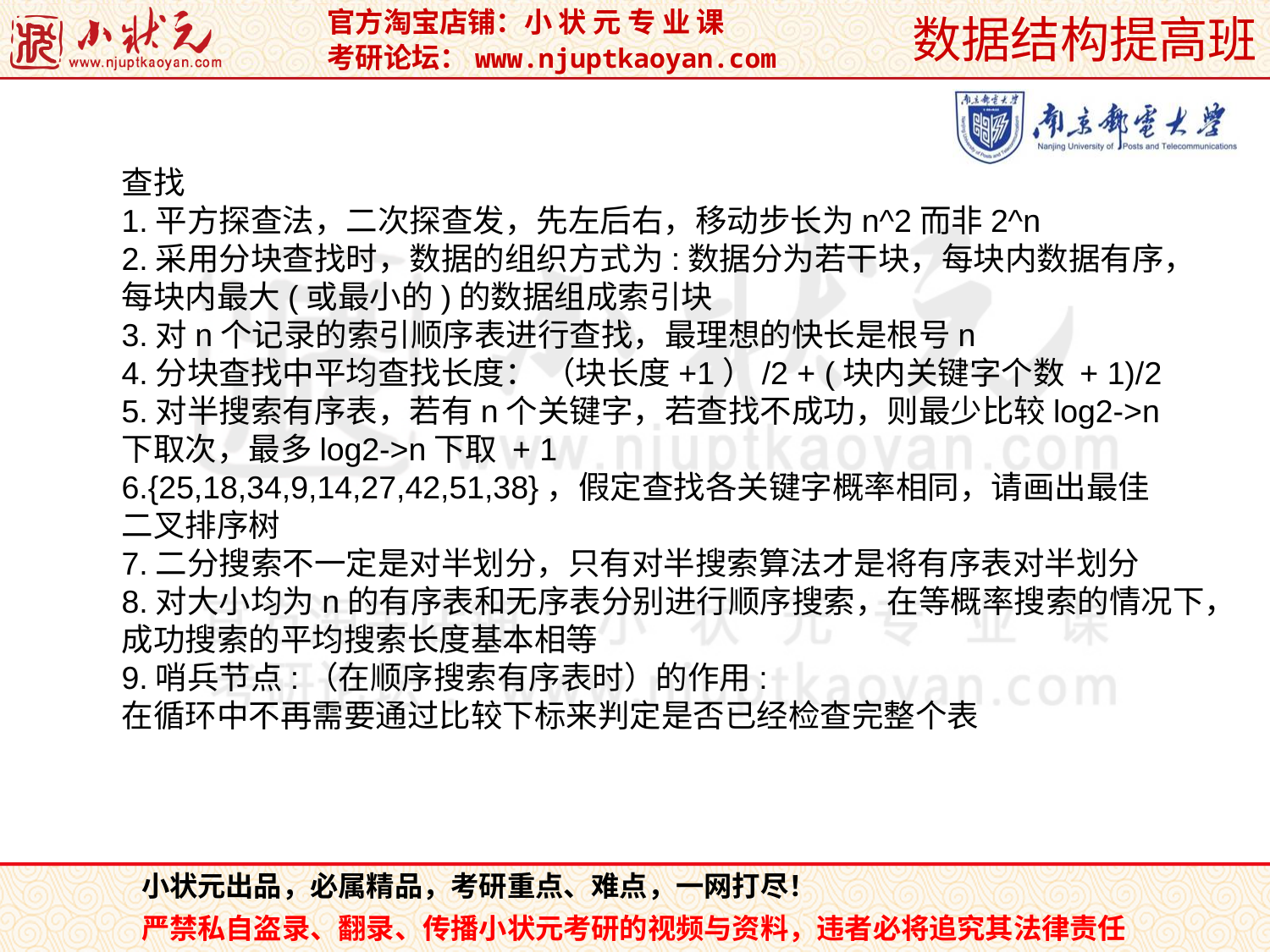

查找
1.平方探查法，二次探查发，先左后右，移动步长为n^2而非2^n
2.采用分块查找时，数据的组织方式为:数据分为若干块，每块内数据有序，
每块内最大(或最小的)的数据组成索引块
3.对n个记录的索引顺序表进行查找，最理想的快长是根号n
4.分块查找中平均查找长度： （块长度+1）/2 + (块内关键字个数 + 1)/2
5.对半搜索有序表，若有n个关键字，若查找不成功，则最少比较log2->n
下取次，最多log2->n下取 + 1
6.{25,18,34,9,14,27,42,51,38}，假定查找各关键字概率相同，请画出最佳
二叉排序树
7.二分搜索不一定是对半划分，只有对半搜索算法才是将有序表对半划分
8.对大小均为n的有序表和无序表分别进行顺序搜索，在等概率搜索的情况下，
成功搜索的平均搜索长度基本相等
9.哨兵节点:（在顺序搜索有序表时）的作用:
在循环中不再需要通过比较下标来判定是否已经检查完整个表